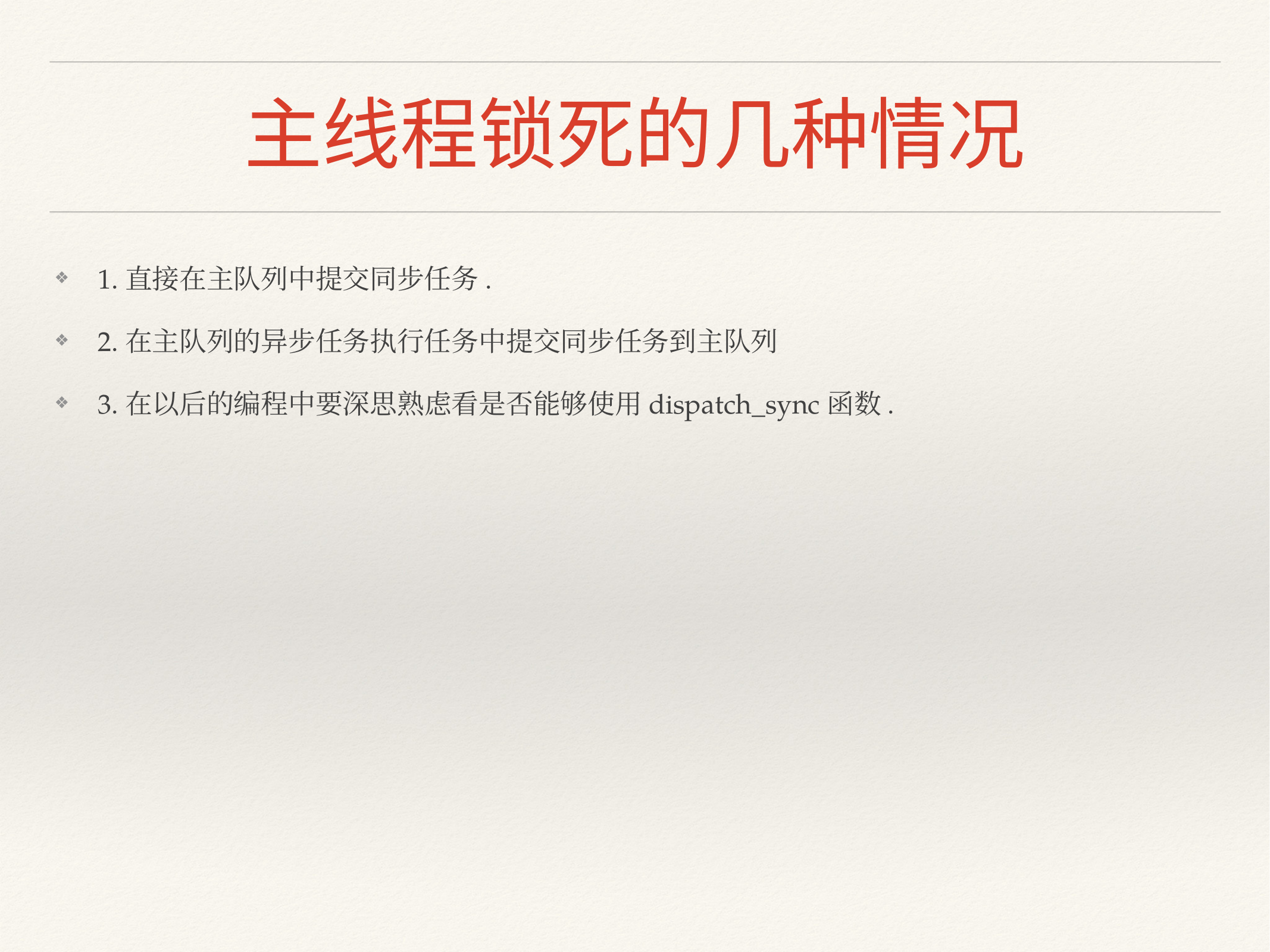

# 主线程锁死的几种情况
1.直接在主队列中提交同步任务.
2.在主队列的异步任务执行任务中提交同步任务到主队列
3.在以后的编程中要深思熟虑看是否能够使用dispatch_sync函数.